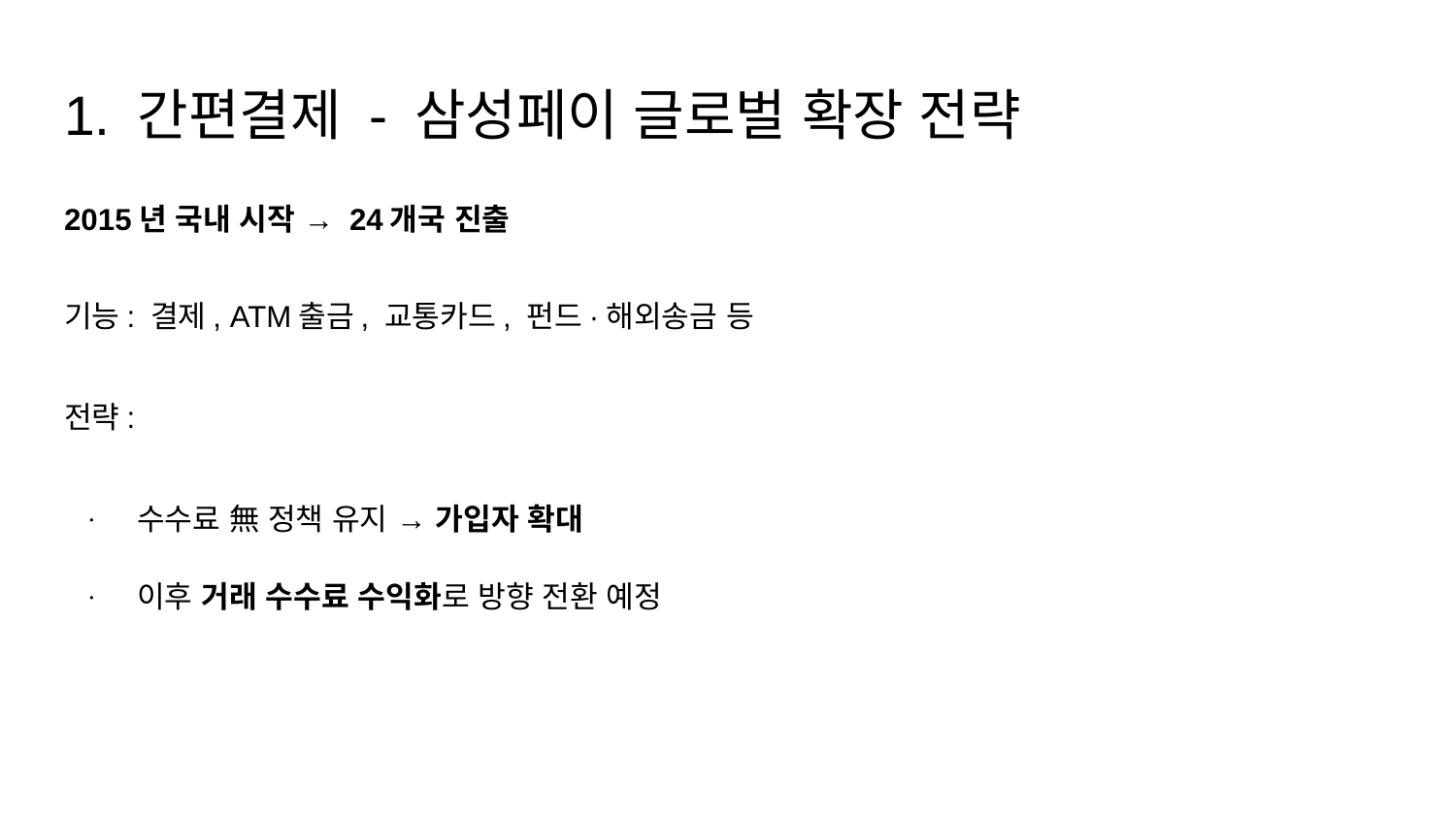

# 1. 간편결제 - 삼성페이 글로벌 확장 전략
2015년 국내 시작 → 24개국 진출
기능: 결제, ATM출금, 교통카드, 펀드·해외송금 등
전략:
수수료 無 정책 유지 → 가입자 확대
이후 거래 수수료 수익화로 방향 전환 예정